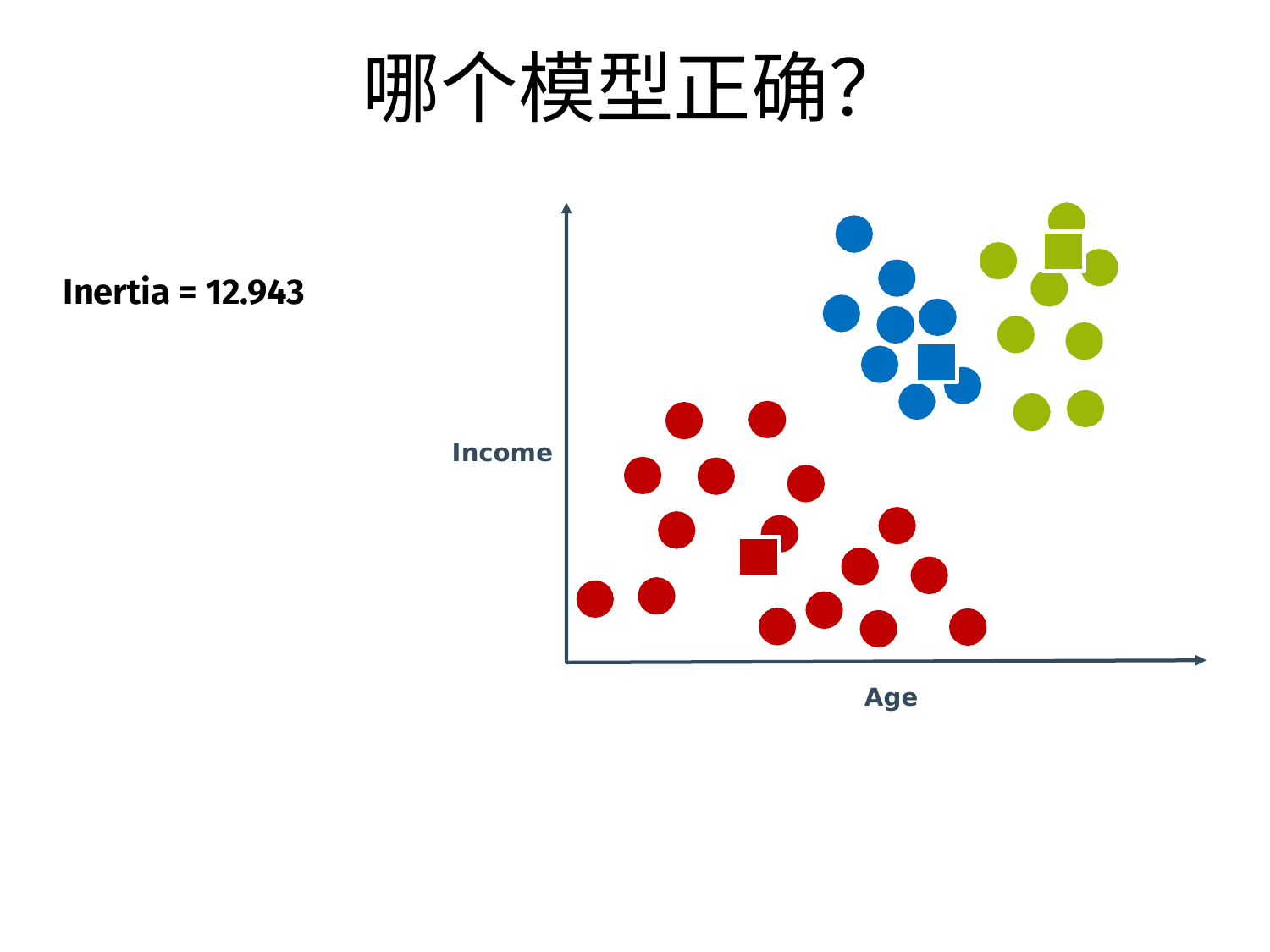

# 哪个模型正确？

Inertia = 12.943

Income

Age